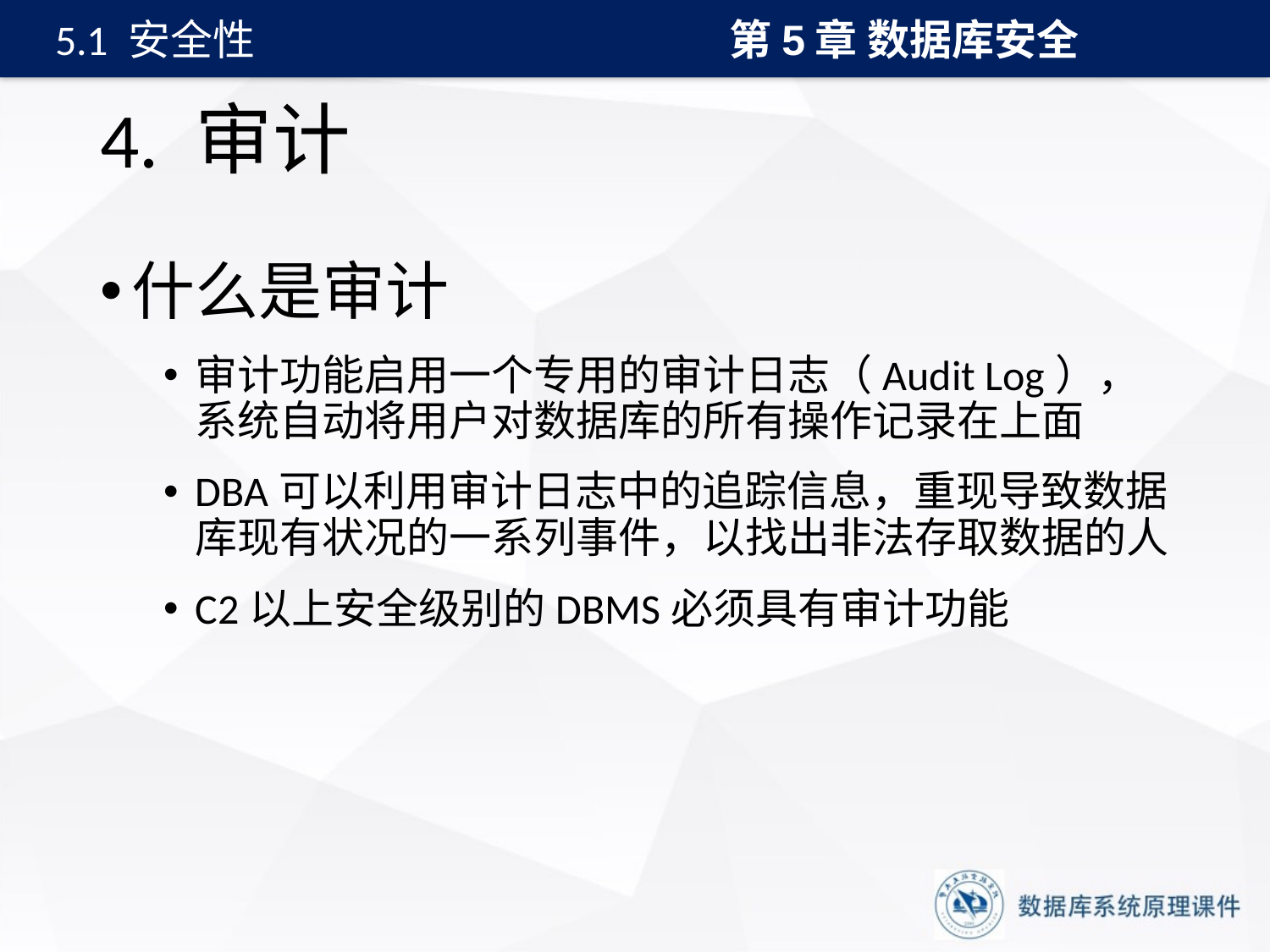

第5章 数据库安全
5.1 安全性
# 4. 审计
什么是审计
审计功能启用一个专用的审计日志（Audit Log），系统自动将用户对数据库的所有操作记录在上面
DBA可以利用审计日志中的追踪信息，重现导致数据库现有状况的一系列事件，以找出非法存取数据的人
C2以上安全级别的DBMS必须具有审计功能